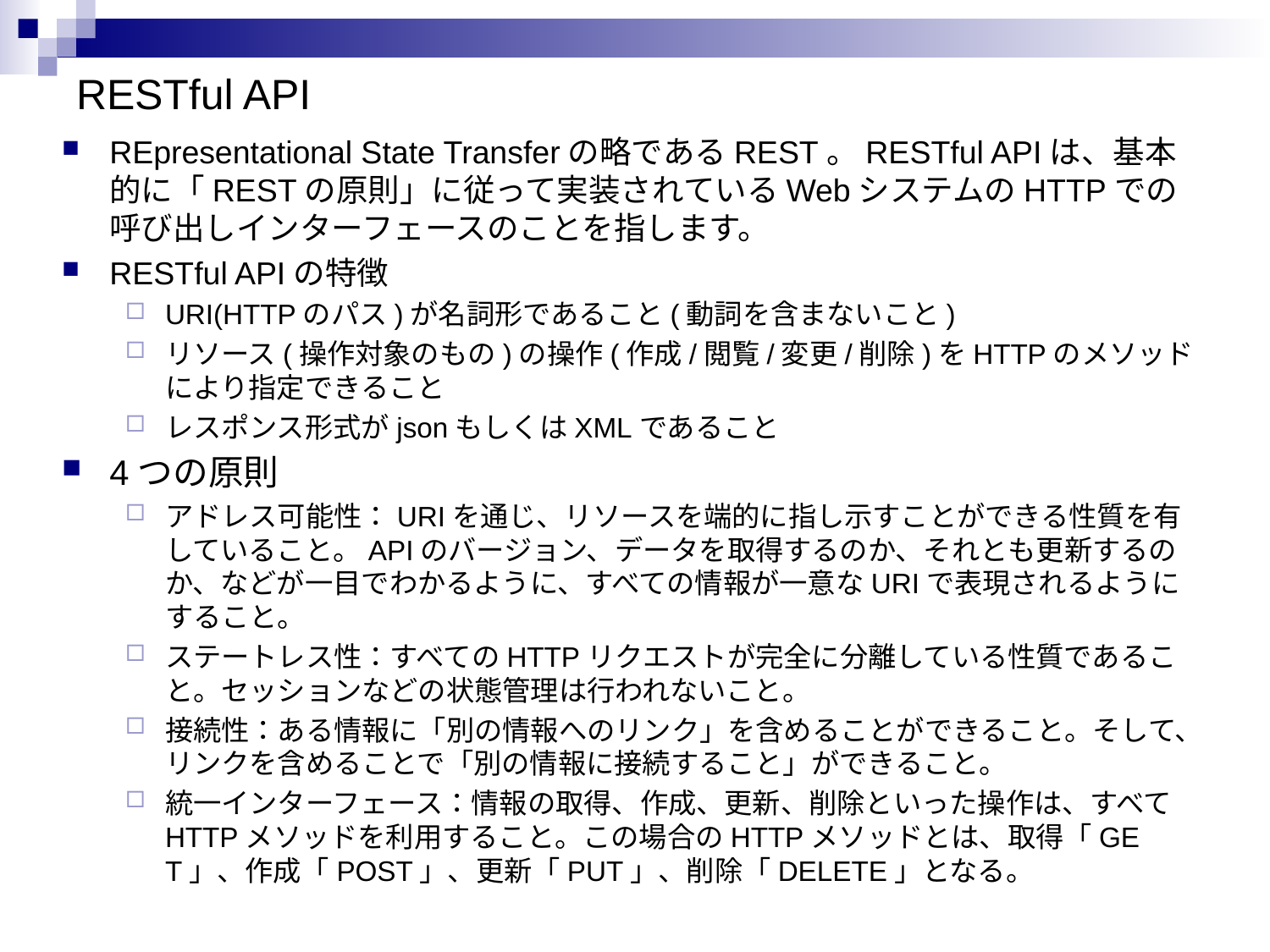

# RESTful API
REpresentational State Transferの略であるREST。RESTful APIは、基本的に「RESTの原則」に従って実装されているWebシステムのHTTPでの呼び出しインターフェースのことを指します。
RESTful APIの特徴
URI(HTTPのパス)が名詞形であること(動詞を含まないこと)
リソース(操作対象のもの)の操作(作成/閲覧/変更/削除)をHTTPのメソッドにより指定できること
レスポンス形式がjsonもしくはXMLであること
4つの原則
アドレス可能性：URIを通じ、リソースを端的に指し示すことができる性質を有していること。APIのバージョン、データを取得するのか、それとも更新するのか、などが一目でわかるように、すべての情報が一意なURIで表現されるようにすること。
ステートレス性：すべてのHTTPリクエストが完全に分離している性質であること。セッションなどの状態管理は行われないこと。
接続性：ある情報に「別の情報へのリンク」を含めることができること。そして、リンクを含めることで「別の情報に接続すること」ができること。
統一インターフェース：情報の取得、作成、更新、削除といった操作は、すべてHTTPメソッドを利用すること。この場合のHTTPメソッドとは、取得「GET」、作成「POST」、更新「PUT」、削除「DELETE」となる。